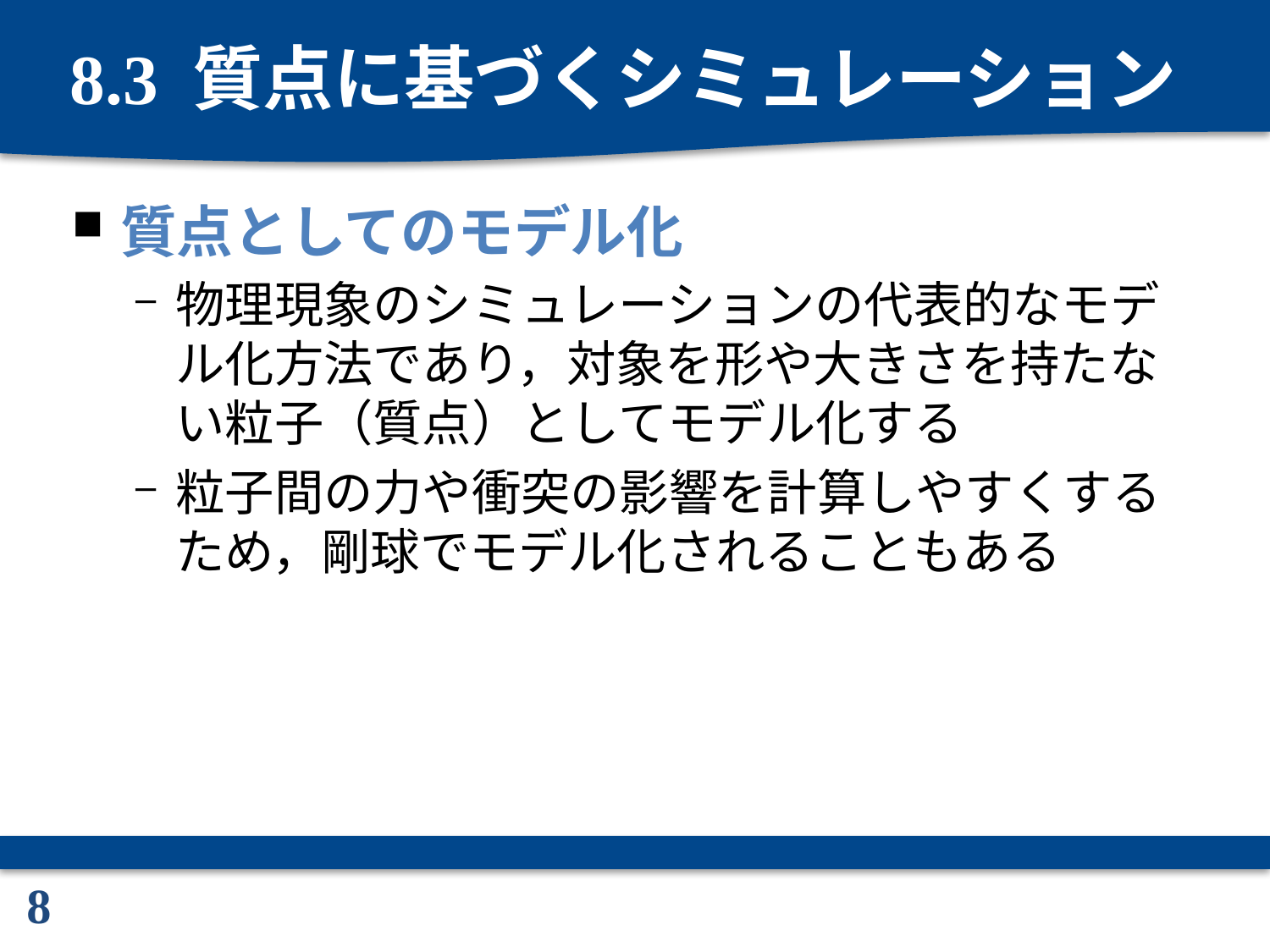

# 8.3 質点に基づくシミュレーション
質点としてのモデル化
物理現象のシミュレーションの代表的なモデル化方法であり，対象を形や大きさを持たない粒子（質点）としてモデル化する
粒子間の力や衝突の影響を計算しやすくするため，剛球でモデル化されることもある
8